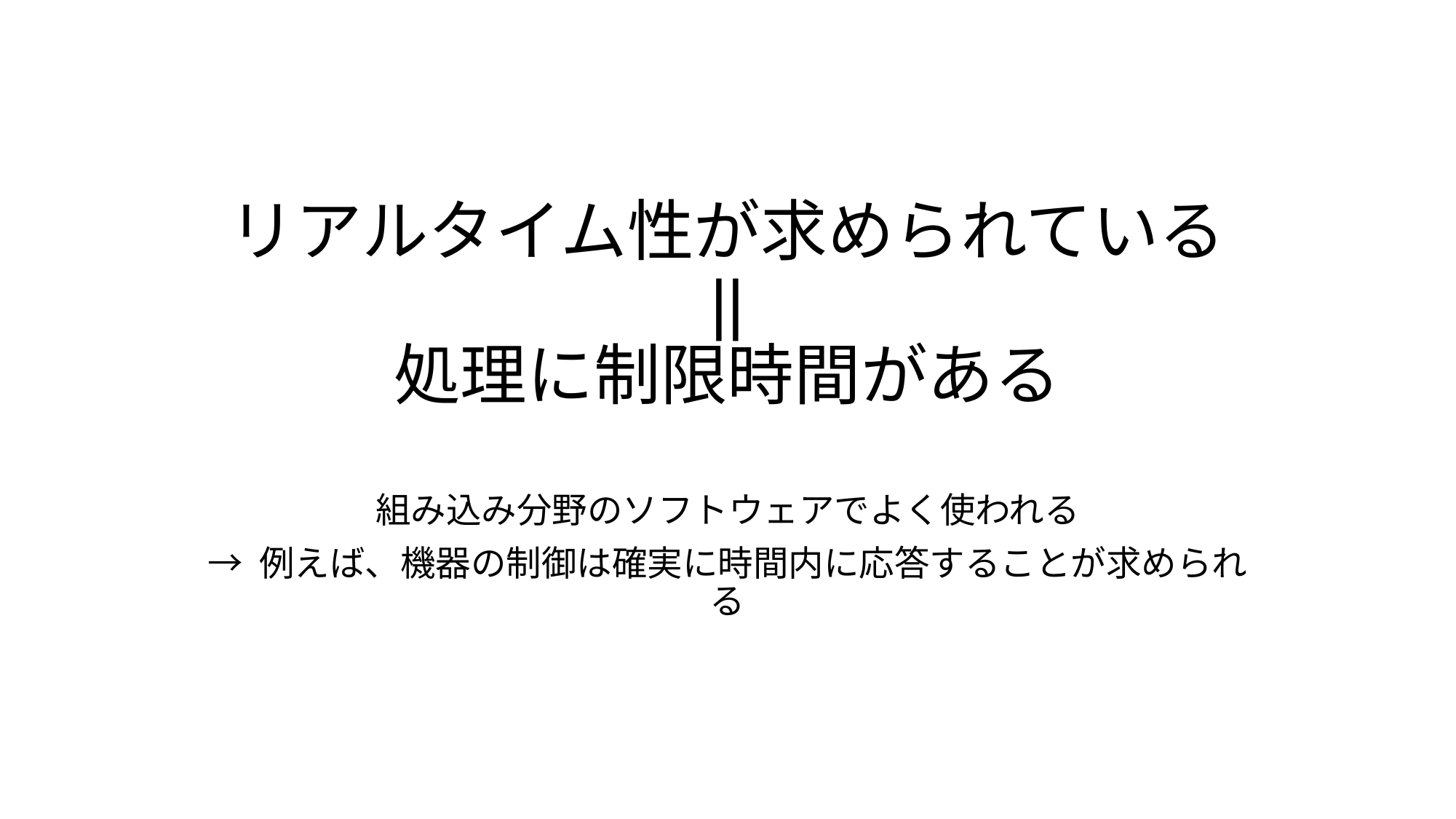

# リアルタイム性が求められている || 処理に制限時間がある

組み込み分野のソフトウェアでよく使われる
→ 例えば、機器の制御は確実に時間内に応答することが求められる